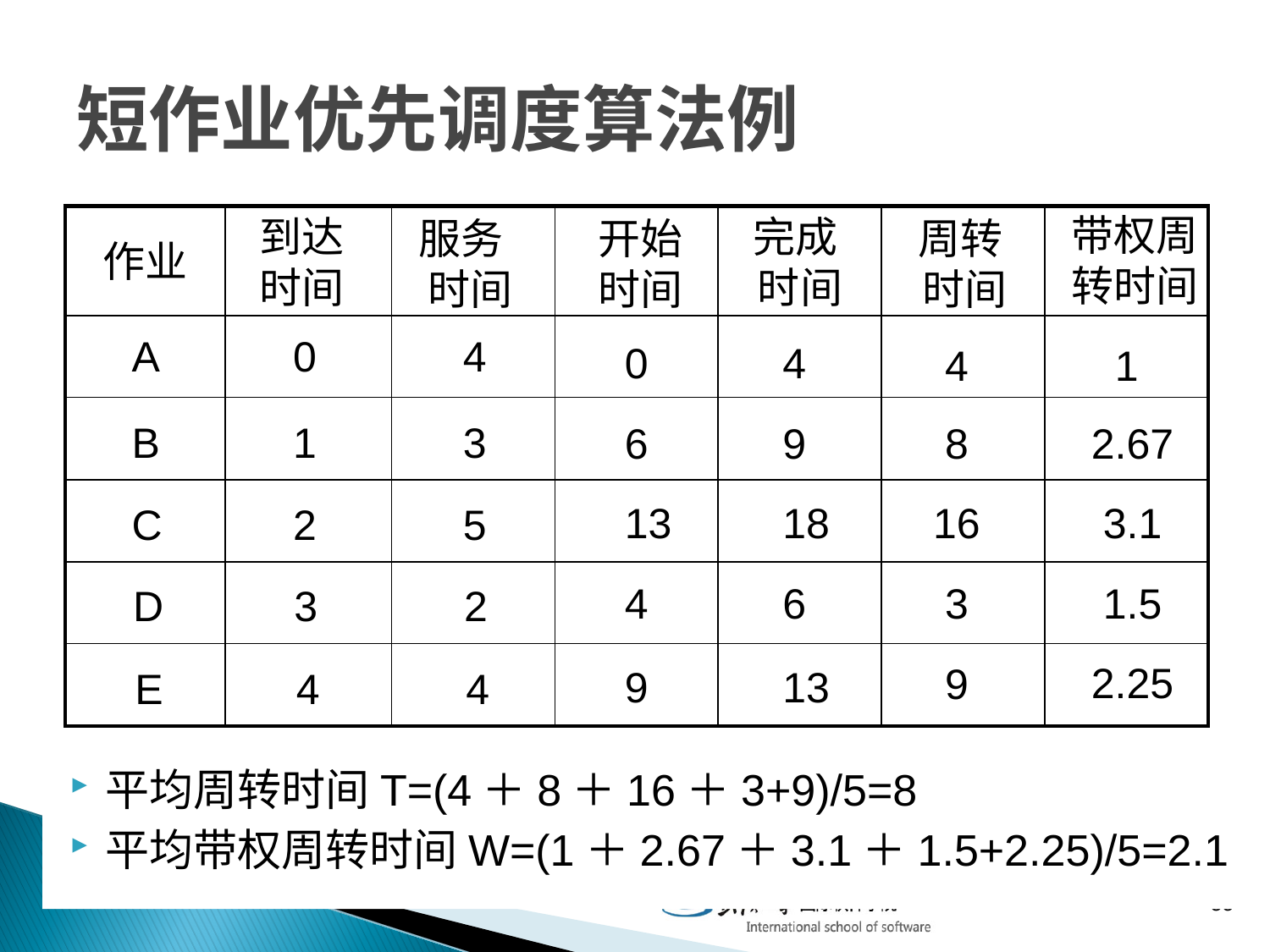

# 短作业优先调度算法例
带权周转时间
到达
时间
完成  时间
|  |  |  |  |  |  |  |
| --- | --- | --- | --- | --- | --- | --- |
|  |  |  |  |  |  |  |
|  |  |  |  |  |  |  |
|  |  |  |  |  |  |  |
|  |  |  |  |  |  |  |
|  |  |  |  |  |  |  |
服务   时间
开始
时间
周转  时间
作业
   A
   0
   4
    0
    4
    1
  2.67
   3.1
   1.5
  2.25
    4
    8
   16
    3
    9
   B
   1
   3
    6
    9
   C
   2
   5
    13
    18
    4
    6
   D
   3
   2
    9
    13
   E
   4
   4
平均周转时间T=(4＋8＋16＋3+9)/5=8
平均带权周转时间W=(1＋2.67＋3.1＋1.5+2.25)/5=2.1